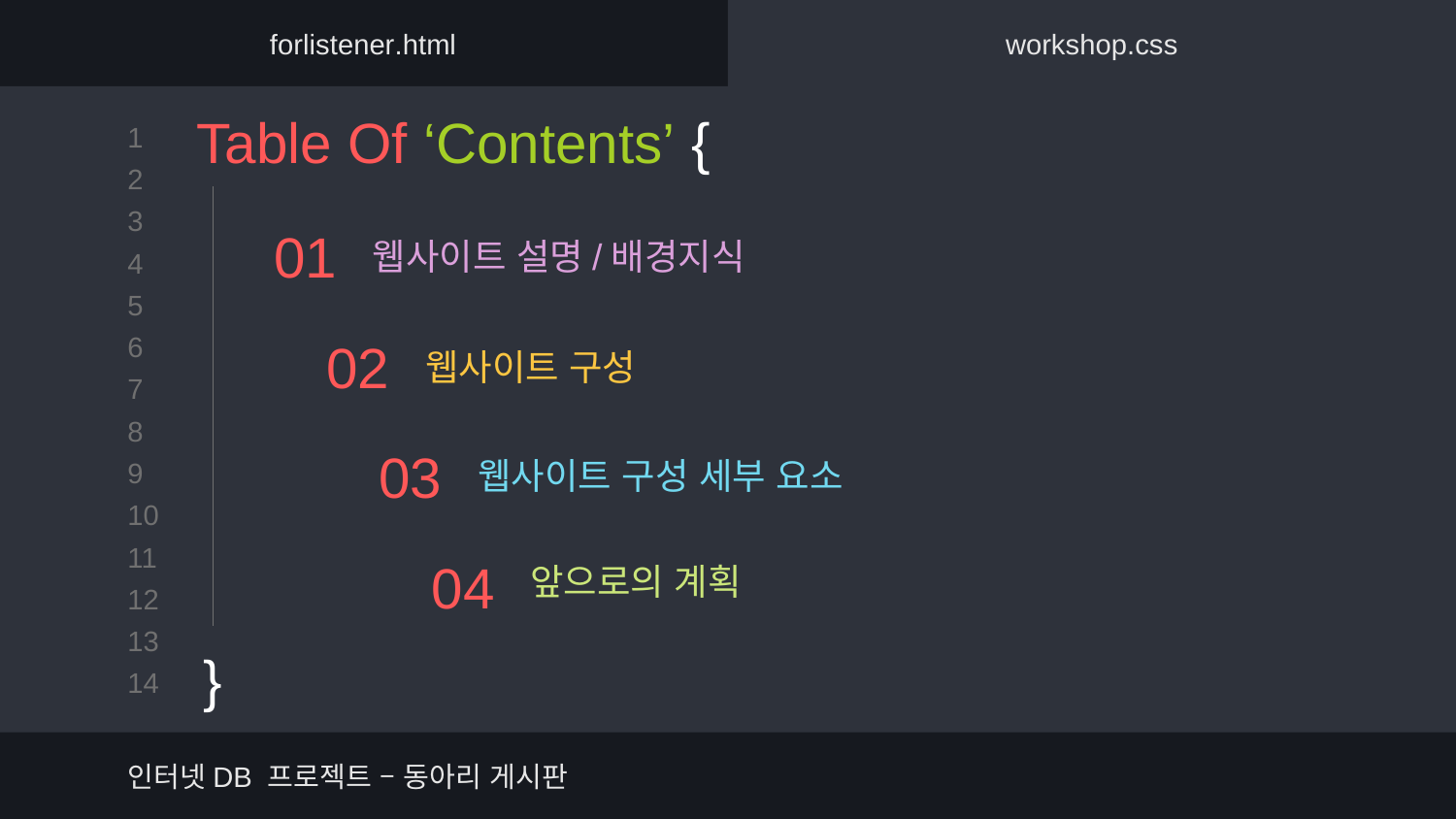

forlistener.html
workshop.css
Table Of ‘Contents’ {
}
# 01
웹사이트 설명/배경지식
02
웹사이트 구성
웹사이트 구성 세부 요소
03
앞으로의 계획
04
인터넷DB 프로젝트 – 동아리 게시판